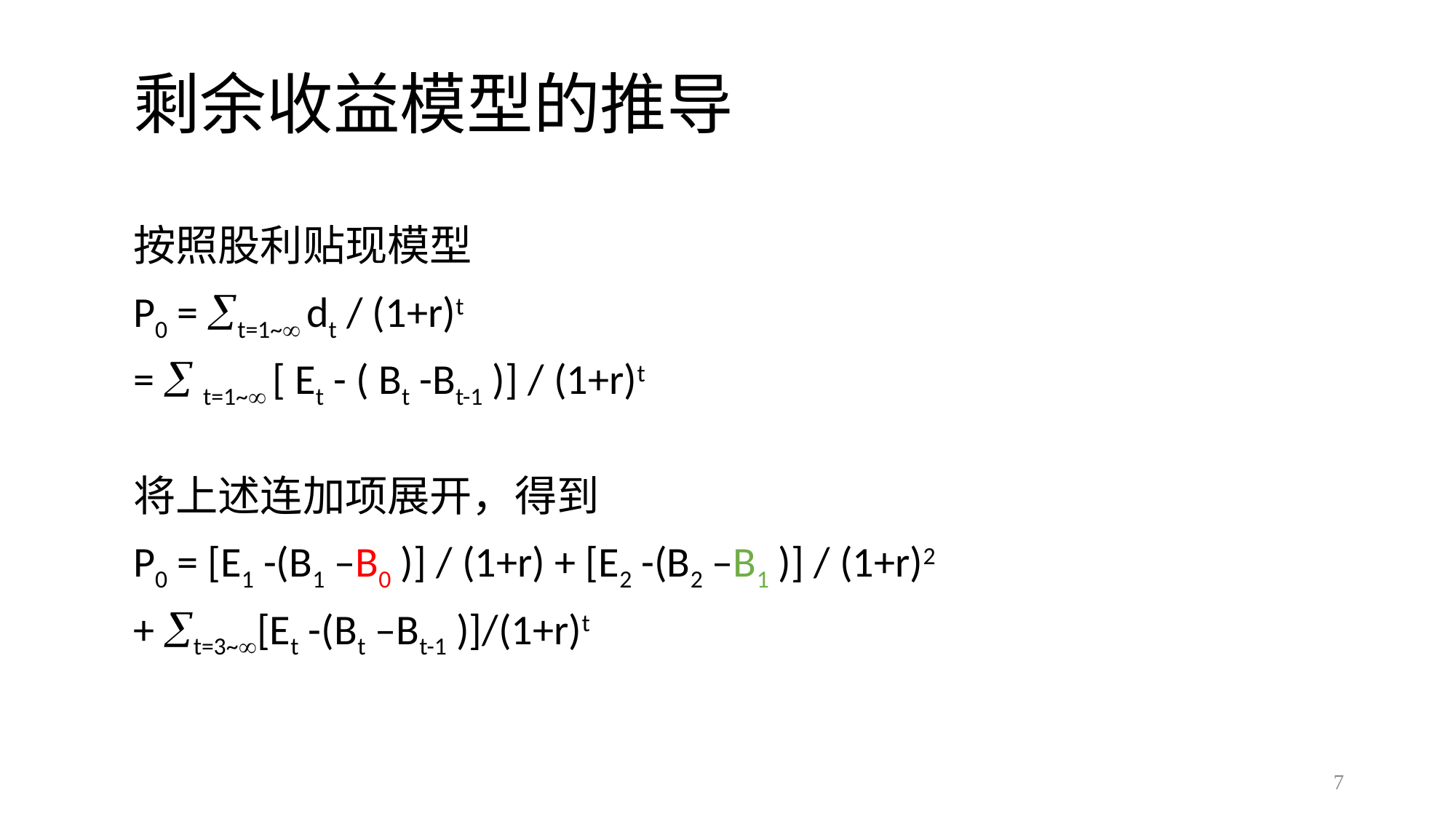

# 剩余收益模型的推导
按照股利贴现模型
P0 = ∑t=1~∞ dt / (1+r)t
= ∑ t=1~∞ [ Et - ( Bt -Bt-1 )] / (1+r)t

将上述连加项展开，得到
P0 = [E1 -(B1 –B0 )] / (1+r) + [E2 -(B2 –B1 )] / (1+r)2
+ ∑t=3~∞[Et -(Bt –Bt-1 )]/(1+r)t

7